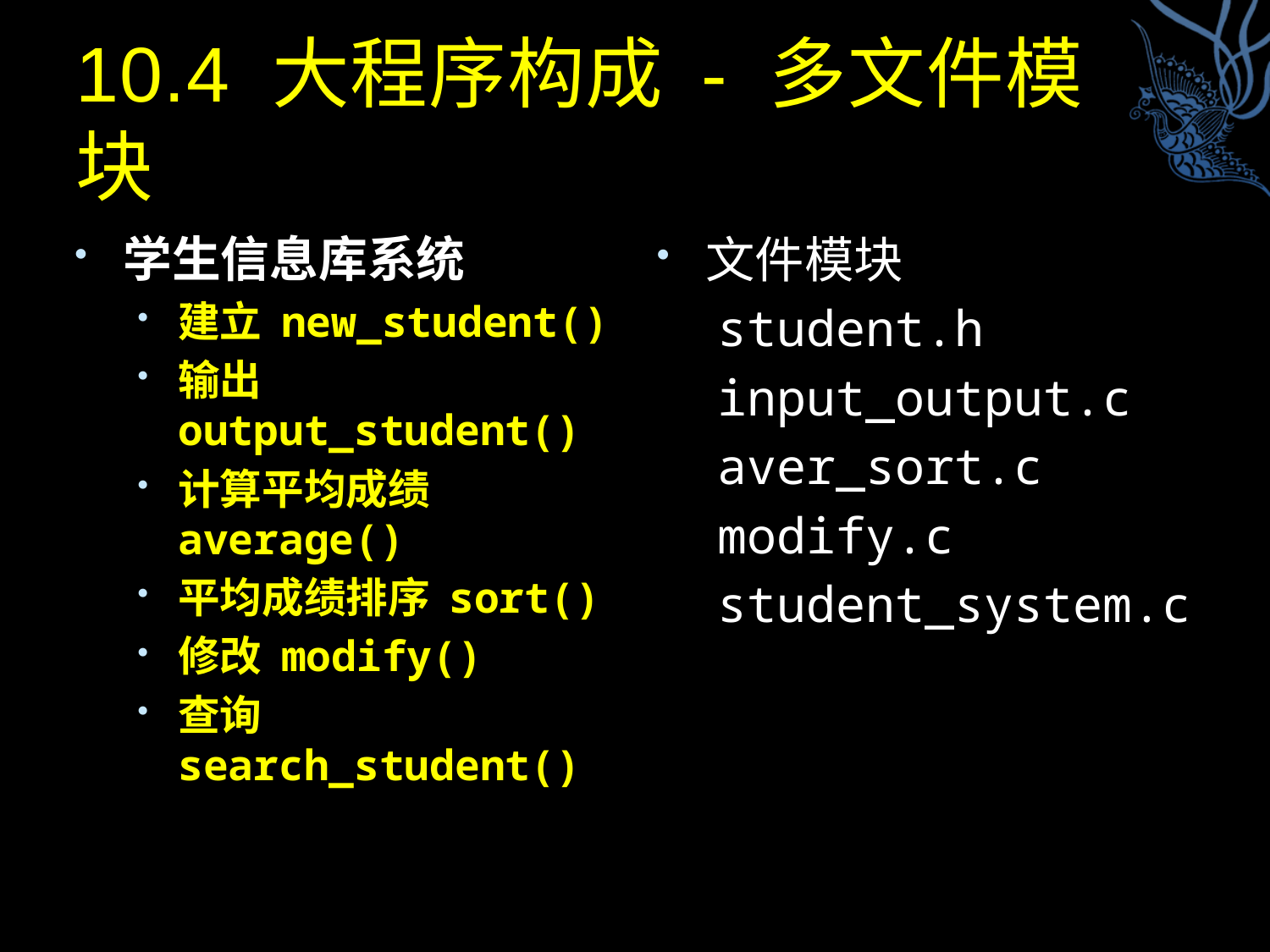

# 10.4 大程序构成 - 多文件模块
学生信息库系统
建立 new_student()
输出 output_student()
计算平均成绩 average()
平均成绩排序 sort()
修改 modify()
查询 search_student()

文件模块
  student.h
  input_output.c
  aver_sort.c
  modify.c
  student_system.c